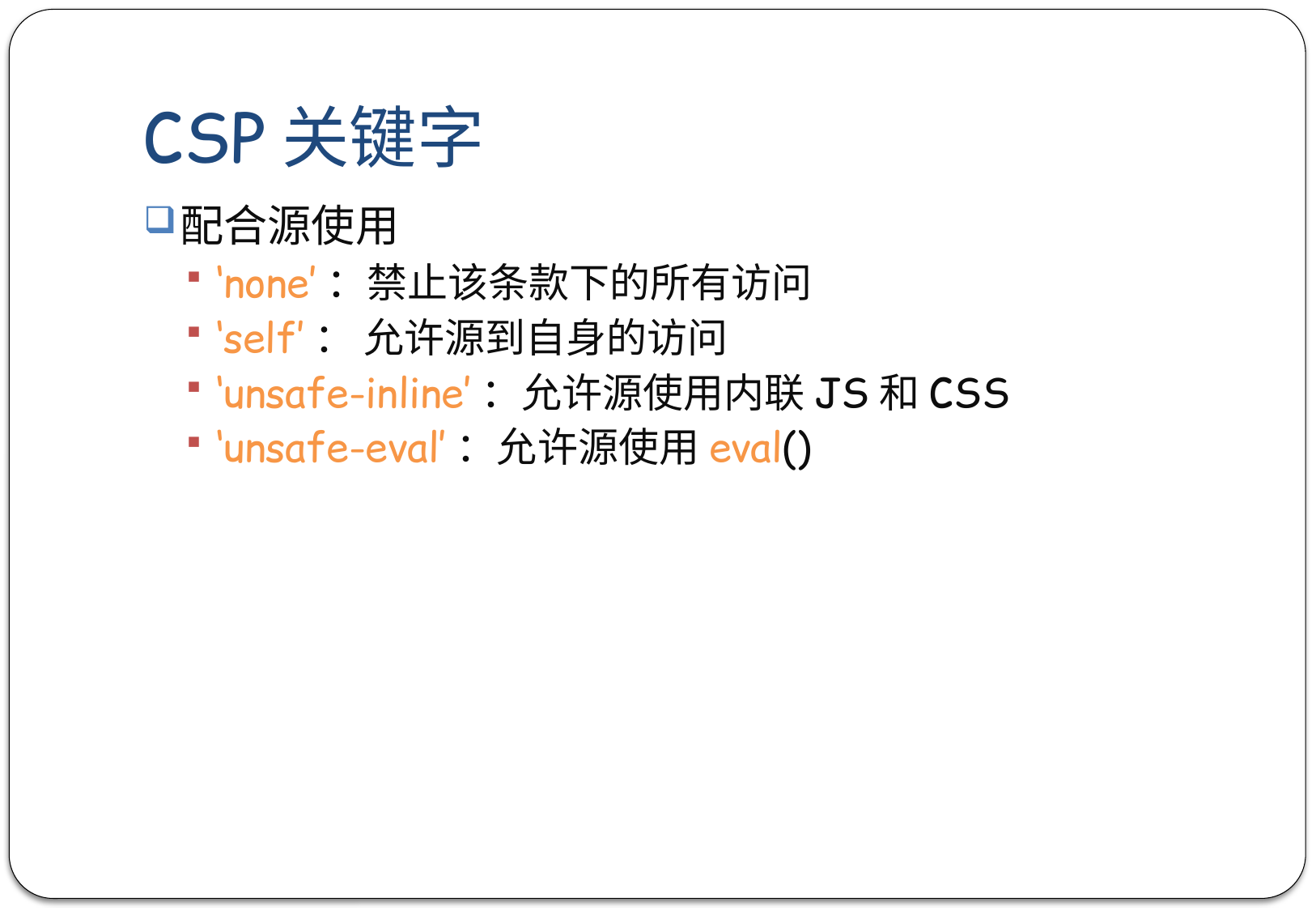

# CSP关键字
配合源使用
‘none’：禁止该条款下的所有访问
‘self’： 允许源到自身的访问
‘unsafe-inline’：允许源使用内联JS和CSS
‘unsafe-eval’：允许源使用eval()